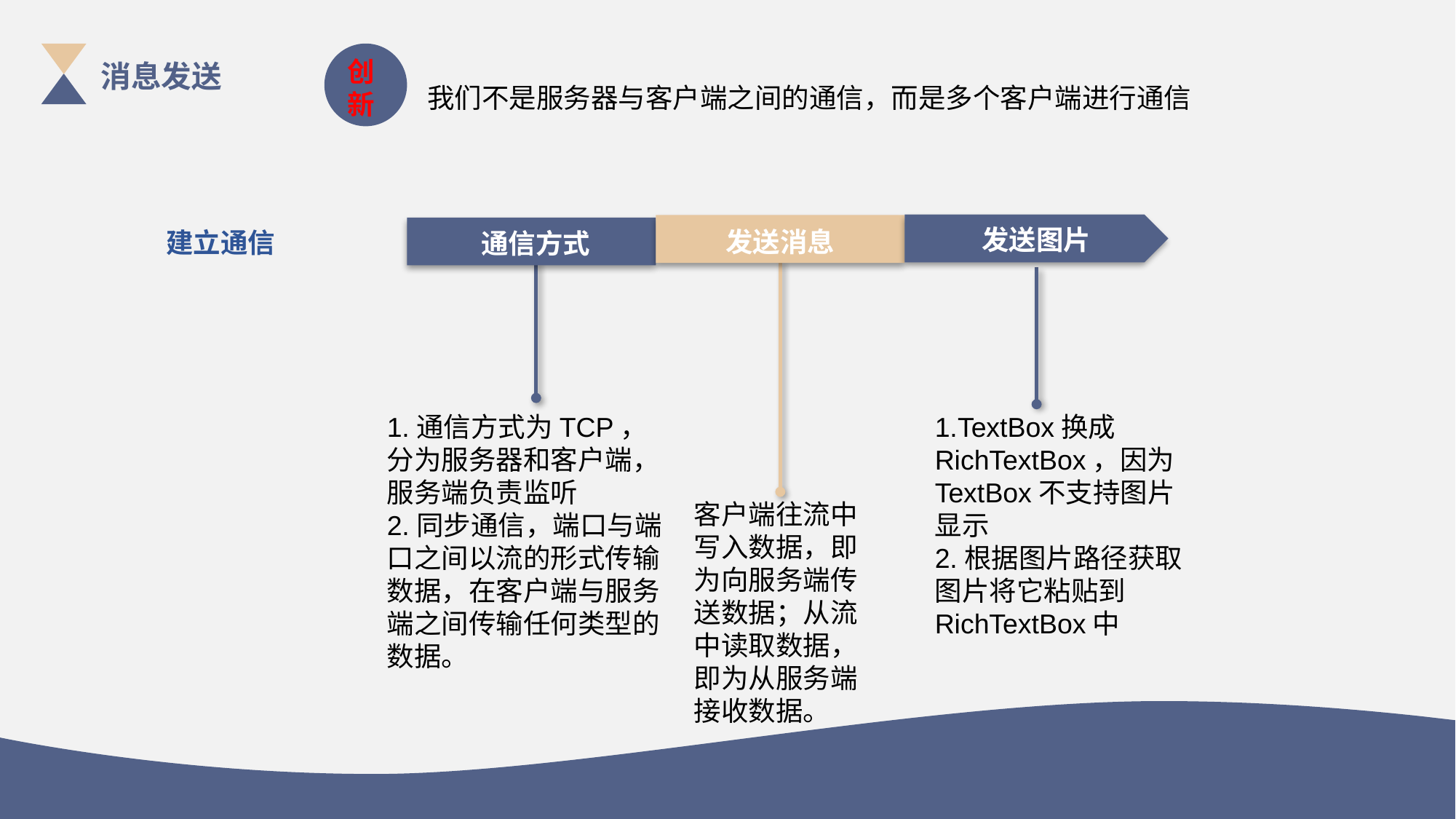

消息发送
创新
我们不是服务器与客户端之间的通信，而是多个客户端进行通信

发送图片
发送消息
建立通信
通信方式
1.通信方式为TCP，分为服务器和客户端，服务端负责监听
2.同步通信，端口与端口之间以流的形式传输数据，在客户端与服务端之间传输任何类型的数据。
1.TextBox换成RichTextBox，因为TextBox不支持图片显示
2.根据图片路径获取图片将它粘贴到RichTextBox中
客户端往流中写入数据，即为向服务端传送数据；从流中读取数据，即为从服务端接收数据。